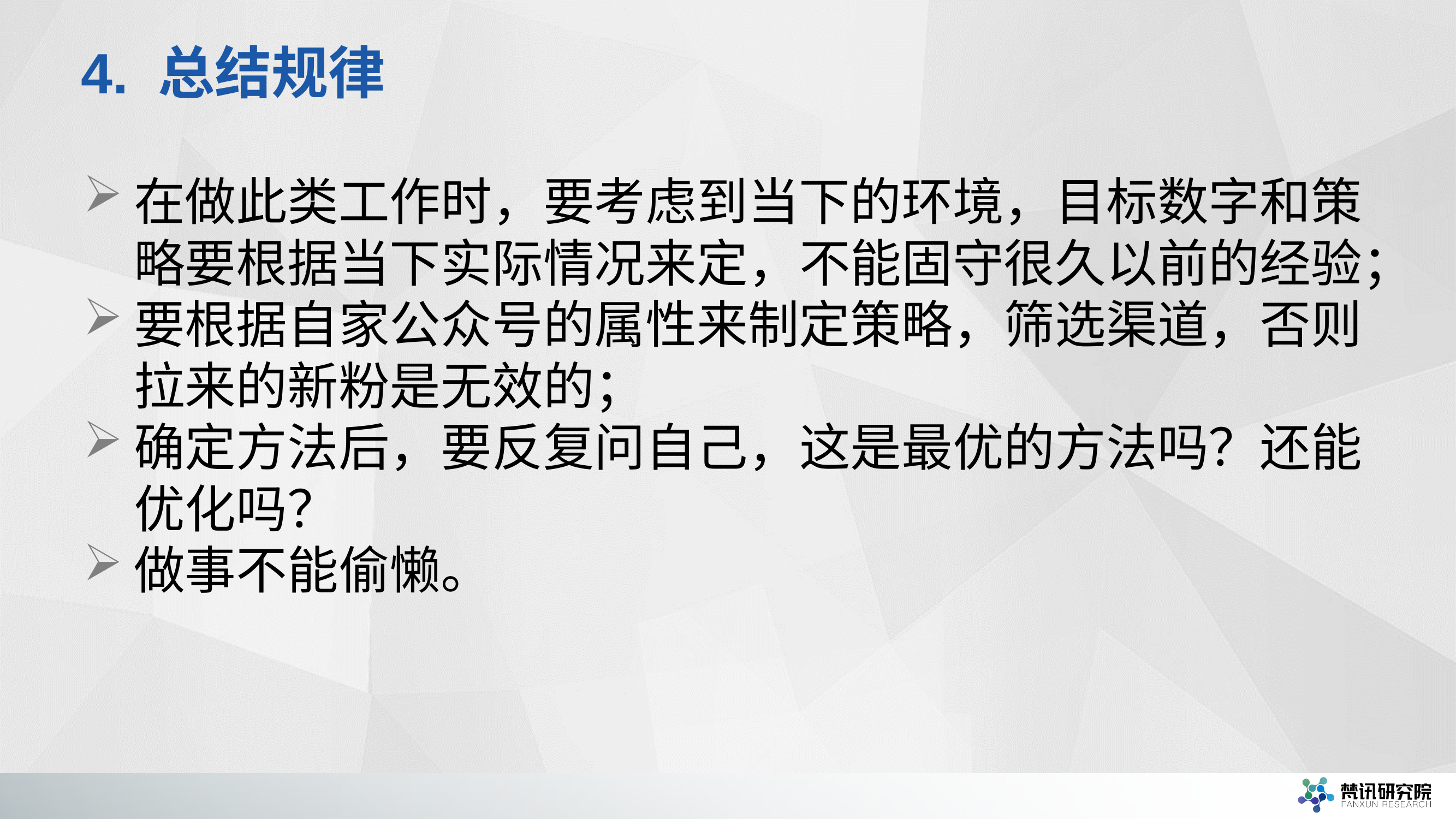

# 4. 总结规律
在做此类工作时，要考虑到当下的环境，目标数字和策略要根据当下实际情况来定，不能固守很久以前的经验；
要根据自家公众号的属性来制定策略，筛选渠道，否则拉来的新粉是无效的；
确定方法后，要反复问自己，这是最优的方法吗？还能优化吗？
做事不能偷懒。